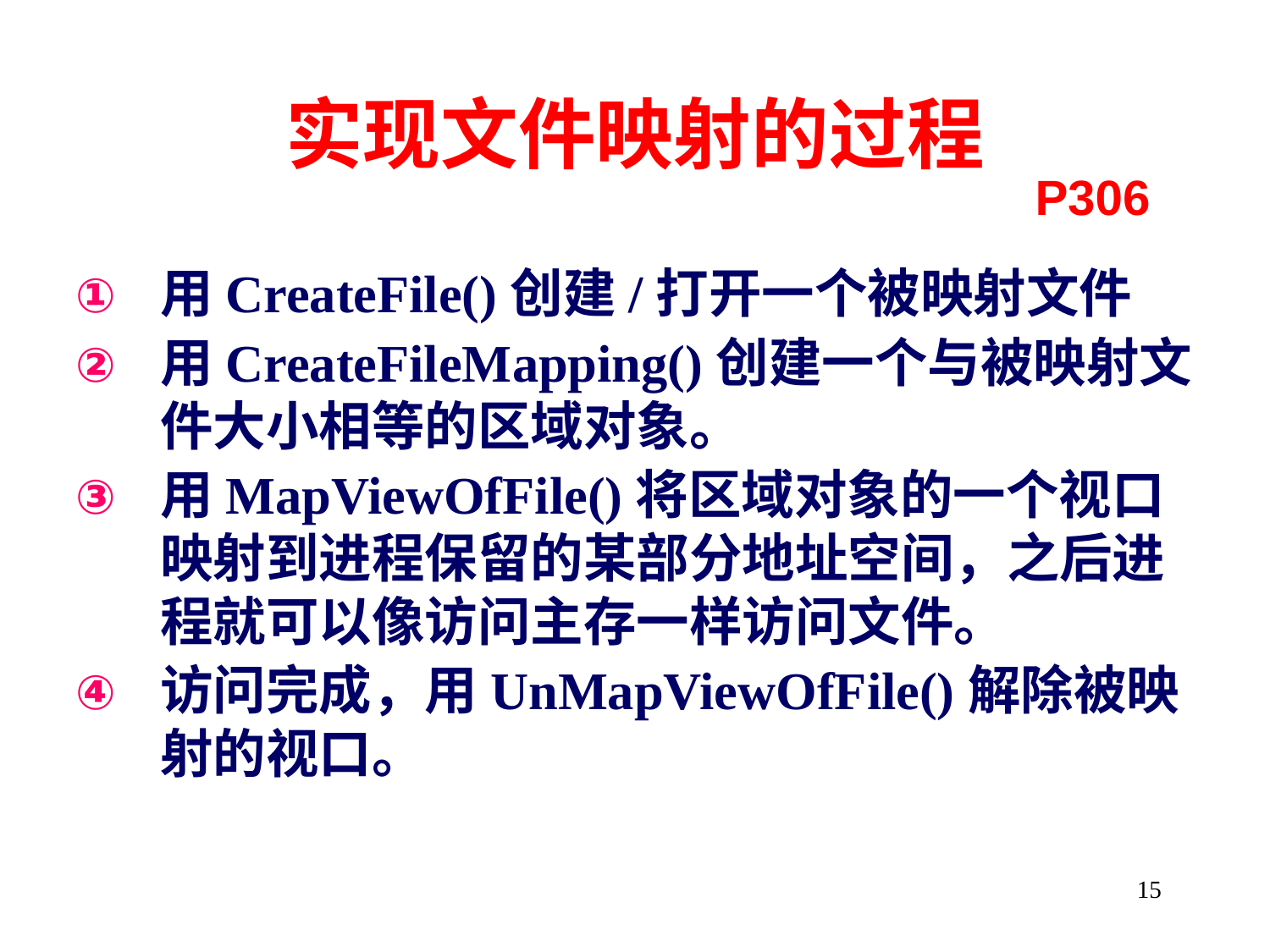

# 实现文件映射的过程
P306
用CreateFile()创建/打开一个被映射文件
用CreateFileMapping()创建一个与被映射文件大小相等的区域对象。
用MapViewOfFile()将区域对象的一个视口映射到进程保留的某部分地址空间，之后进程就可以像访问主存一样访问文件。
访问完成，用UnMapViewOfFile()解除被映射的视口。
15